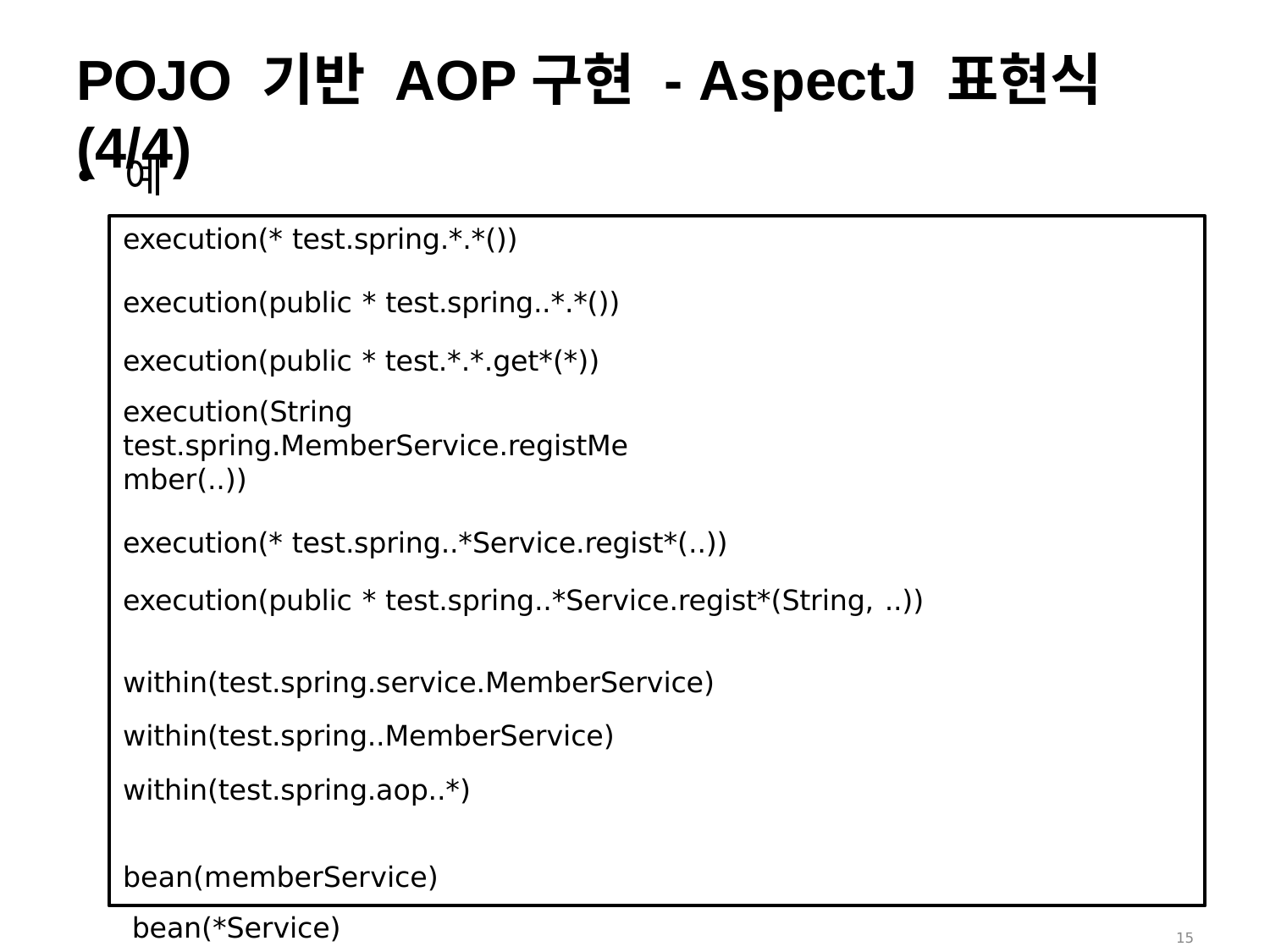

# POJO 기반 AOP구현 - AspectJ 표현식 (4/4)
예

execution(* test.spring.*.*())
execution(public * test.spring..*.*())  execution(public * test.*.*.get*(*))
execution(String test.spring.MemberService.registMember(..))
execution(* test.spring..*Service.regist*(..))  execution(public * test.spring..*Service.regist*(String, ..))
within(test.spring.service.MemberService)  within(test.spring..MemberService)  within(test.spring.aop..*)

bean(memberService)  bean(*Service)
15